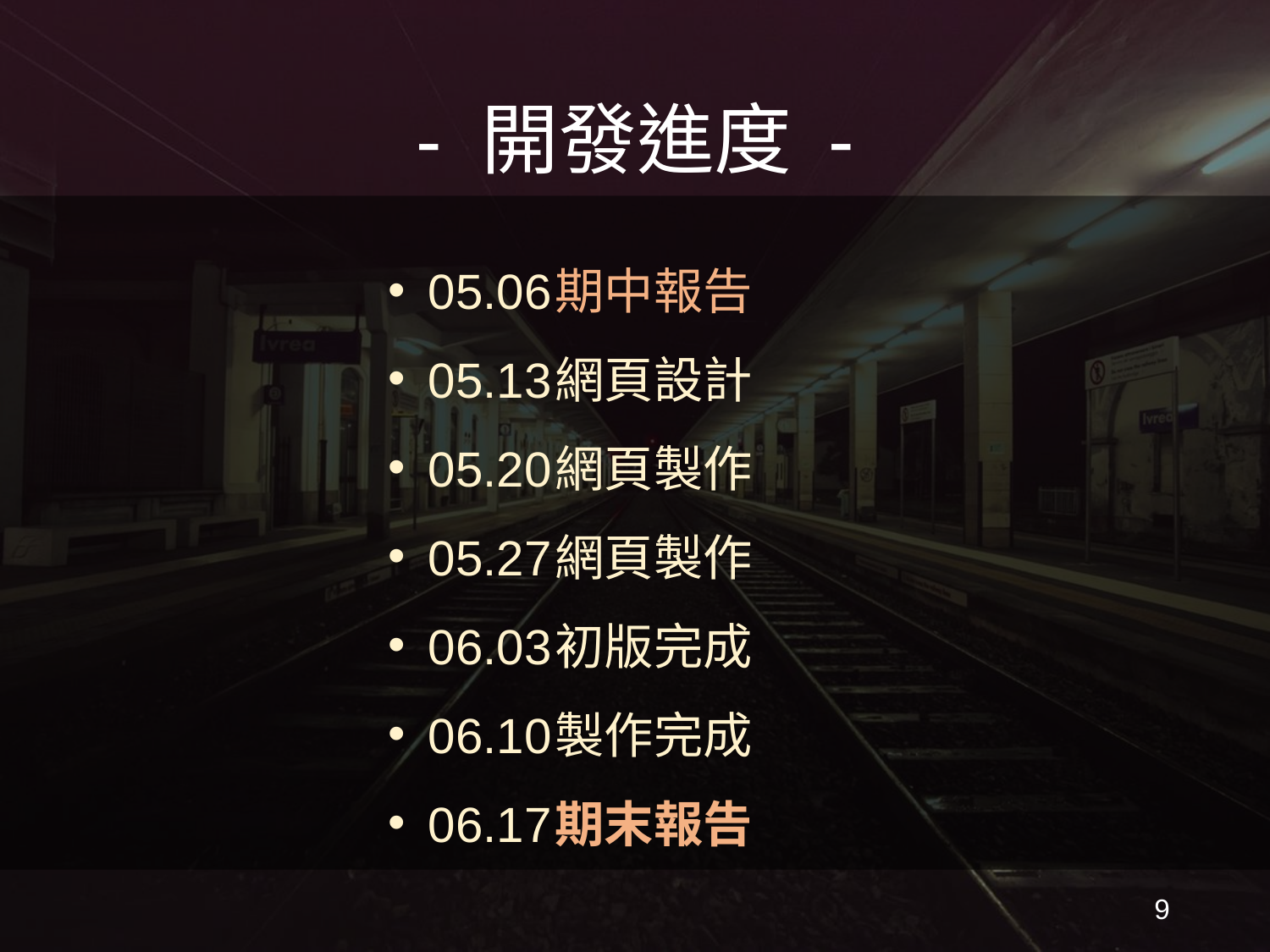

# - 開發進度 -

05.06	期中報告
05.13	網頁設計
05.20	網頁製作
05.27	網頁製作
06.03	初版完成
06.10	製作完成
06.17	期末報告
9